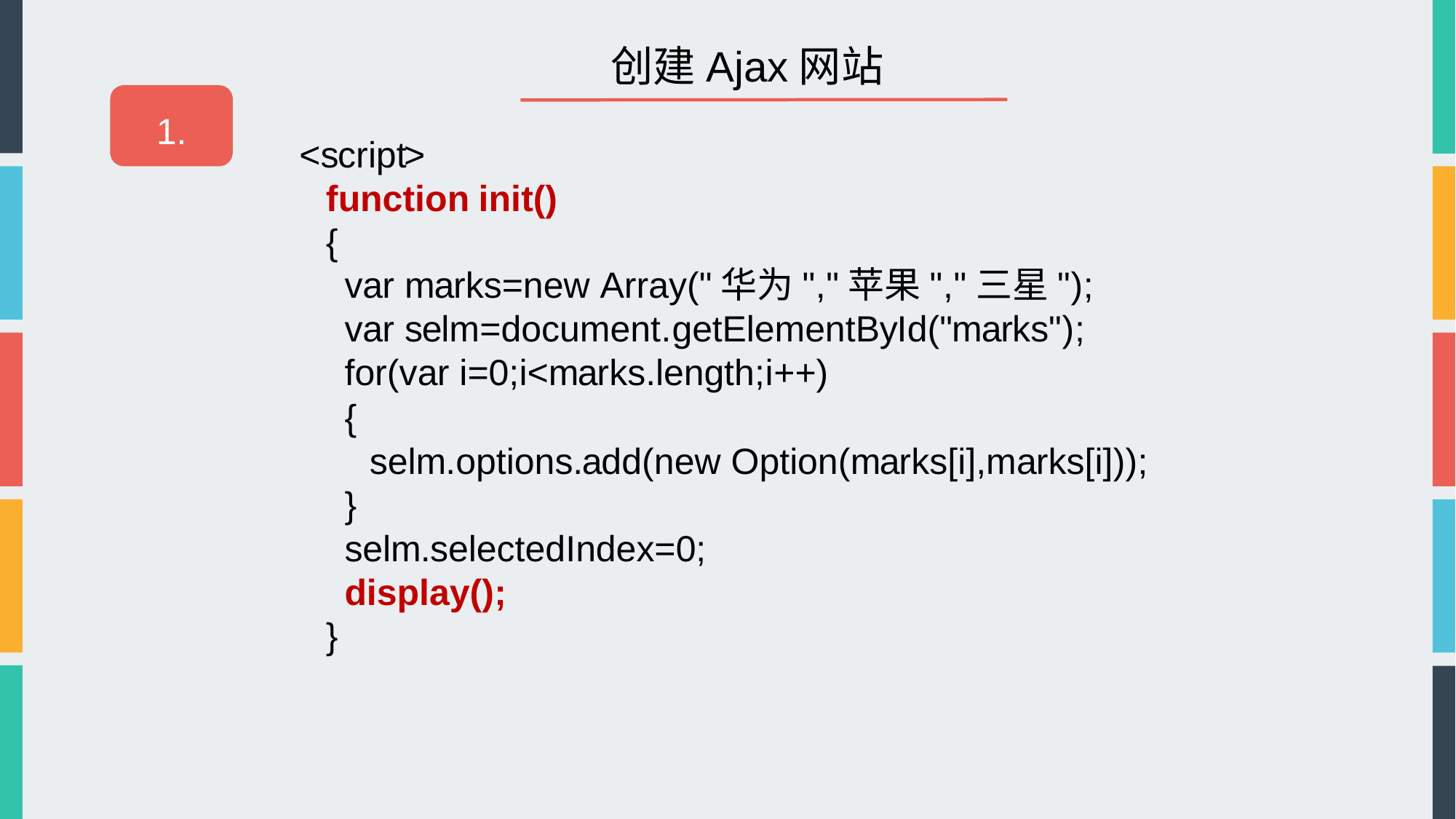

# 创建Ajax网站

1.
<script>
function init()
{
var marks=new Array("华为","苹果","三星");
var selm=document.getElementById("marks");
for(var i=0;i<marks.length;i++)
{
selm.options.add(new Option(marks[i],marks[i]));
}
selm.selectedIndex=0;
display();
}